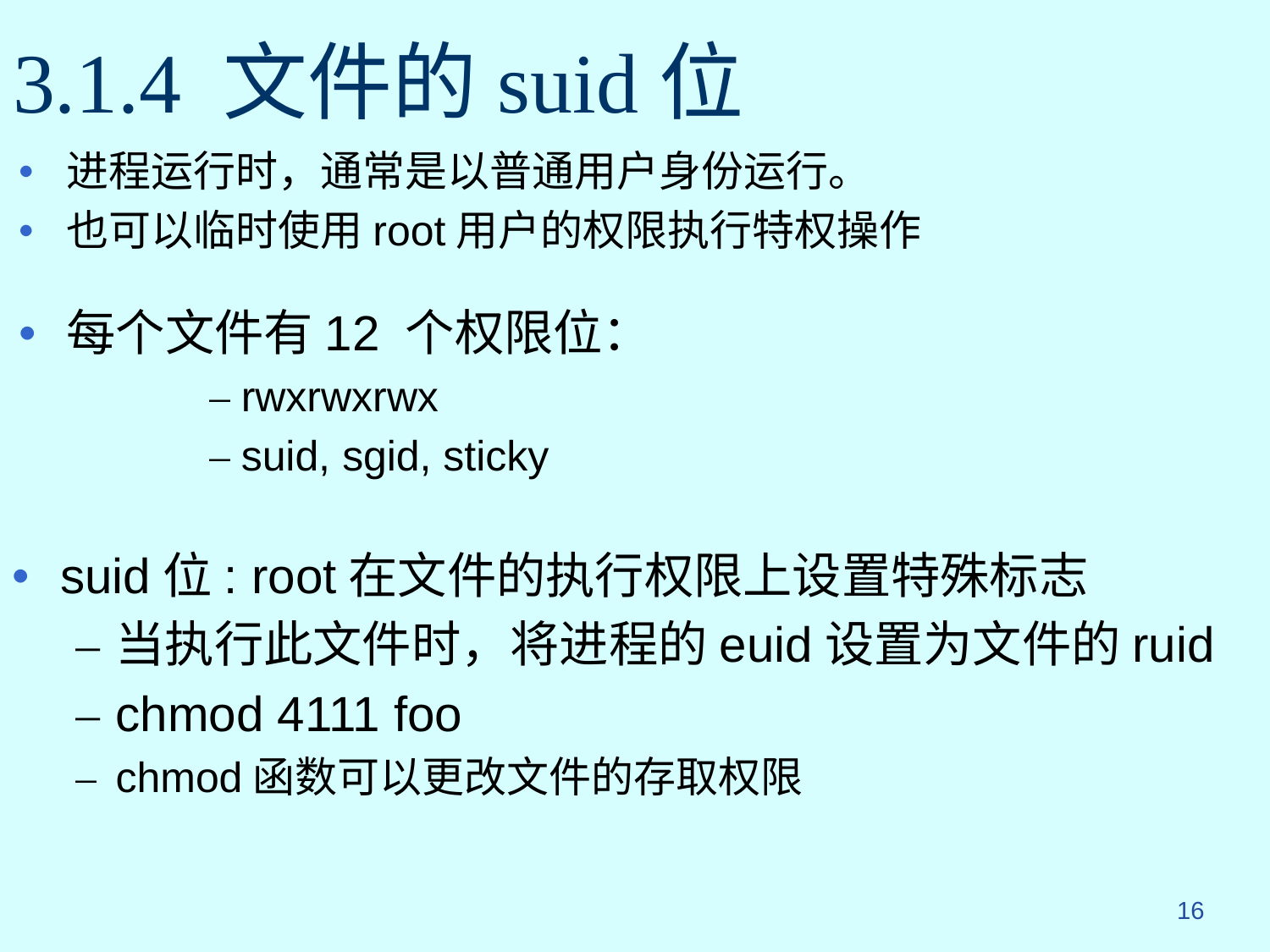

# 3.1.4 文件的suid位
进程运行时，通常是以普通用户身份运行。
也可以临时使用root用户的权限执行特权操作
每个文件有12 个权限位：
rwxrwxrwx
suid, sgid, sticky
suid位: root在文件的执行权限上设置特殊标志
当执行此文件时，将进程的euid设置为文件的ruid
chmod 4111 foo
chmod函数可以更改文件的存取权限
16
16